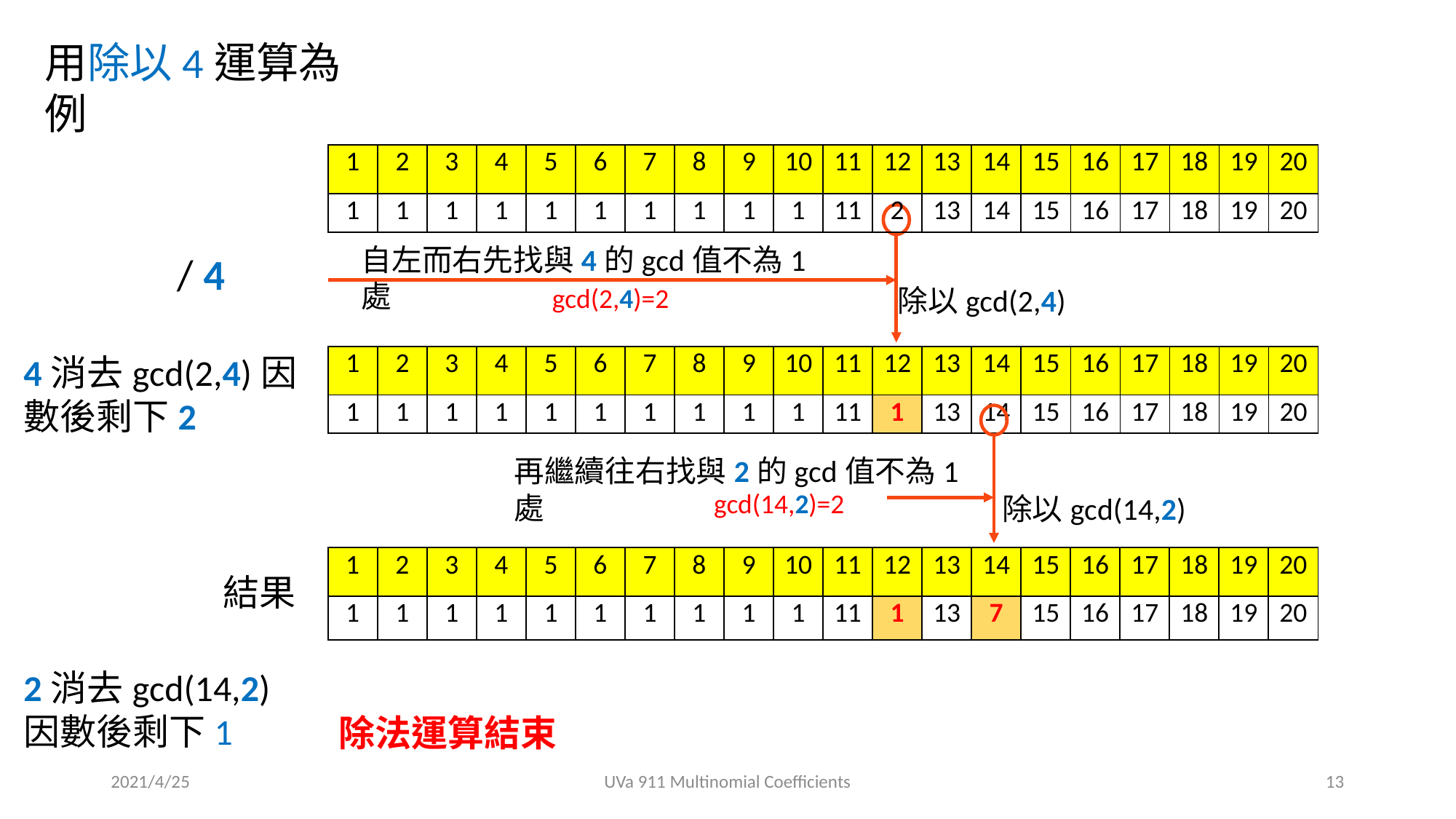

用除以4運算為例
| 1 | 2 | 3 | 4 | 5 | 6 | 7 | 8 | 9 | 10 | 11 | 12 | 13 | 14 | 15 | 16 | 17 | 18 | 19 | 20 |
| --- | --- | --- | --- | --- | --- | --- | --- | --- | --- | --- | --- | --- | --- | --- | --- | --- | --- | --- | --- |
| 1 | 1 | 1 | 1 | 1 | 1 | 1 | 1 | 1 | 1 | 11 | 2 | 13 | 14 | 15 | 16 | 17 | 18 | 19 | 20 |

自左而右先找與4的gcd值不為1處
/ 4
gcd(2,4)=2
除以gcd(2,4)
4消去gcd(2,4)因數後剩下2
| 1 | 2 | 3 | 4 | 5 | 6 | 7 | 8 | 9 | 10 | 11 | 12 | 13 | 14 | 15 | 16 | 17 | 18 | 19 | 20 |
| --- | --- | --- | --- | --- | --- | --- | --- | --- | --- | --- | --- | --- | --- | --- | --- | --- | --- | --- | --- |
| 1 | 1 | 1 | 1 | 1 | 1 | 1 | 1 | 1 | 1 | 11 | 1 | 13 | 14 | 15 | 16 | 17 | 18 | 19 | 20 |

再繼續往右找與2的gcd值不為1處
gcd(14,2)=2
除以gcd(14,2)
| 1 | 2 | 3 | 4 | 5 | 6 | 7 | 8 | 9 | 10 | 11 | 12 | 13 | 14 | 15 | 16 | 17 | 18 | 19 | 20 |
| --- | --- | --- | --- | --- | --- | --- | --- | --- | --- | --- | --- | --- | --- | --- | --- | --- | --- | --- | --- |
| 1 | 1 | 1 | 1 | 1 | 1 | 1 | 1 | 1 | 1 | 11 | 1 | 13 | 7 | 15 | 16 | 17 | 18 | 19 | 20 |
結果
2消去gcd(14,2)因數後剩下1
除法運算結束
2021/4/25
UVa 911 Multinomial Coefficients
13